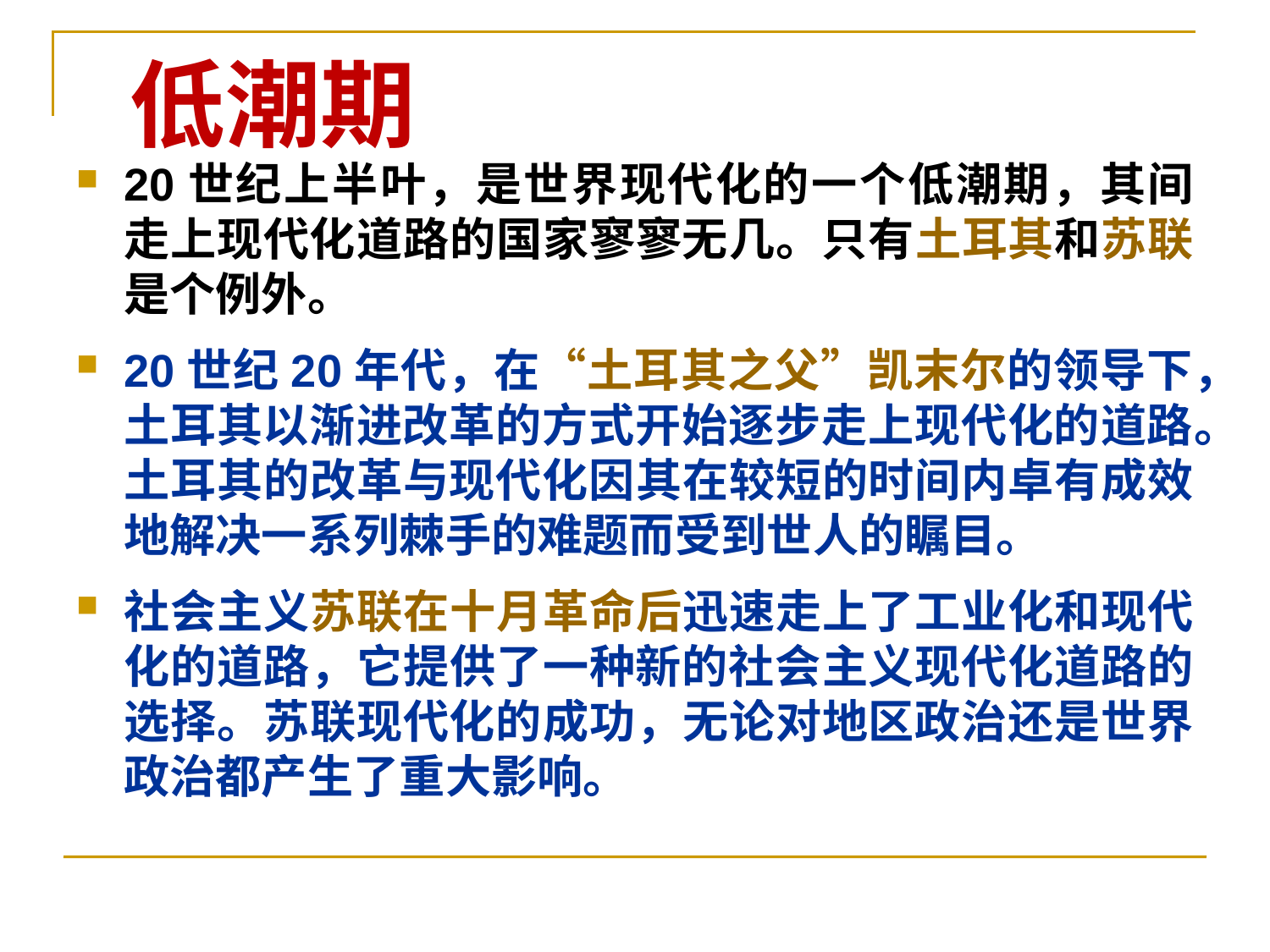

# 低潮期
20世纪上半叶，是世界现代化的一个低潮期，其间走上现代化道路的国家寥寥无几。只有土耳其和苏联是个例外。
20世纪20年代，在“土耳其之父”凯末尔的领导下，土耳其以渐进改革的方式开始逐步走上现代化的道路。土耳其的改革与现代化因其在较短的时间内卓有成效地解决一系列棘手的难题而受到世人的瞩目。
社会主义苏联在十月革命后迅速走上了工业化和现代化的道路，它提供了一种新的社会主义现代化道路的选择。苏联现代化的成功，无论对地区政治还是世界政治都产生了重大影响。
27